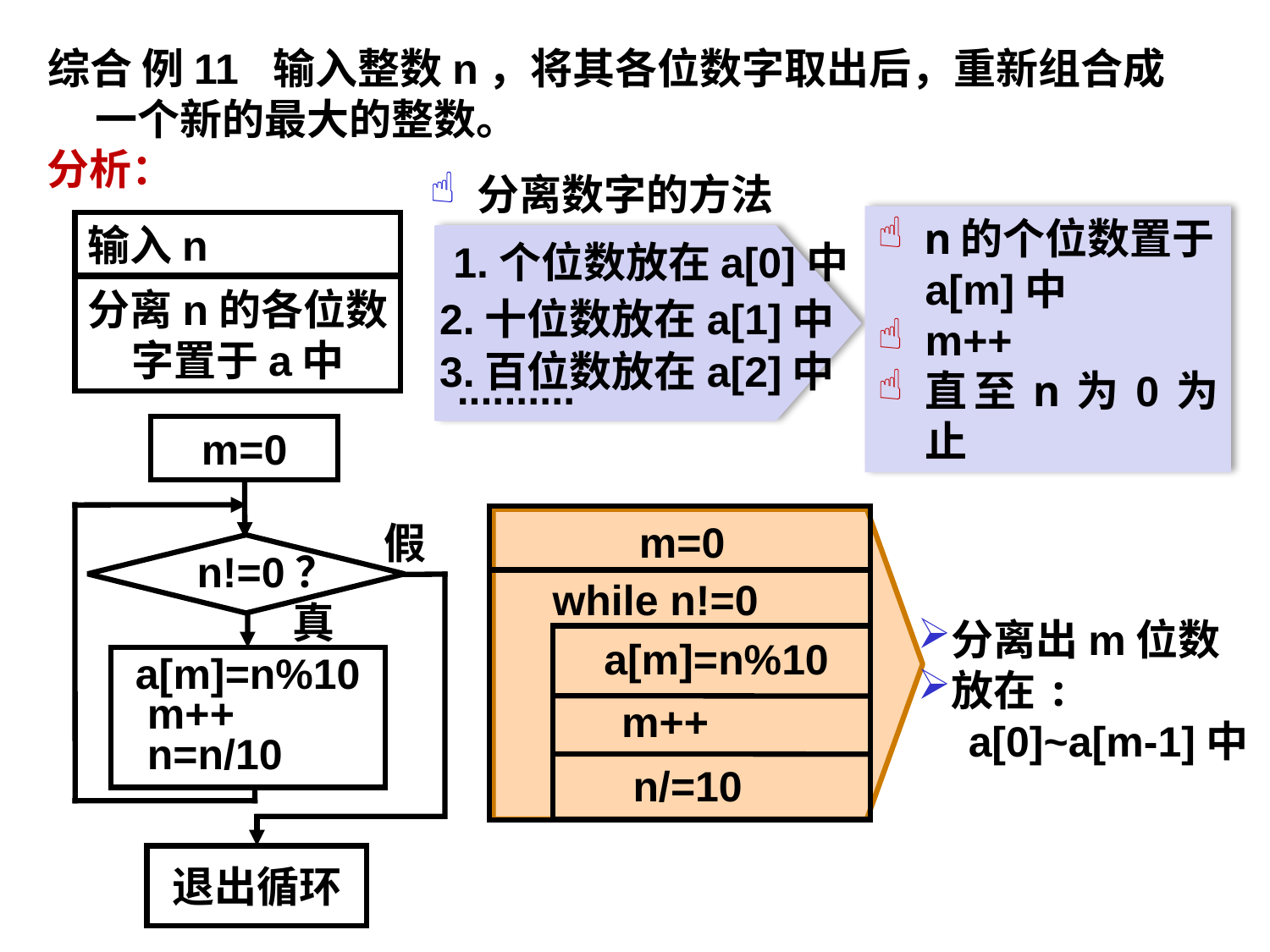

综合 例11  输入整数n，将其各位数字取出后，重新组合成一个新的最大的整数。

分析：
分离数字的方法
输入n
1.个位数放在a[0]中
n的个位数置于a[m]中
m++
直至n为0为止
分离n的各位数字置于a中
2.十位数放在a[1]中
3.百位数放在a[2]中
..........
m=0

m=0
假

n!=0？
while n!=0

真
分离出m位数
放在:
  a[0]~a[m-1]中

    a[m]=n%10

 a[m]=n%10
  m++
  n=n/10
m++

n/=10

退出循环